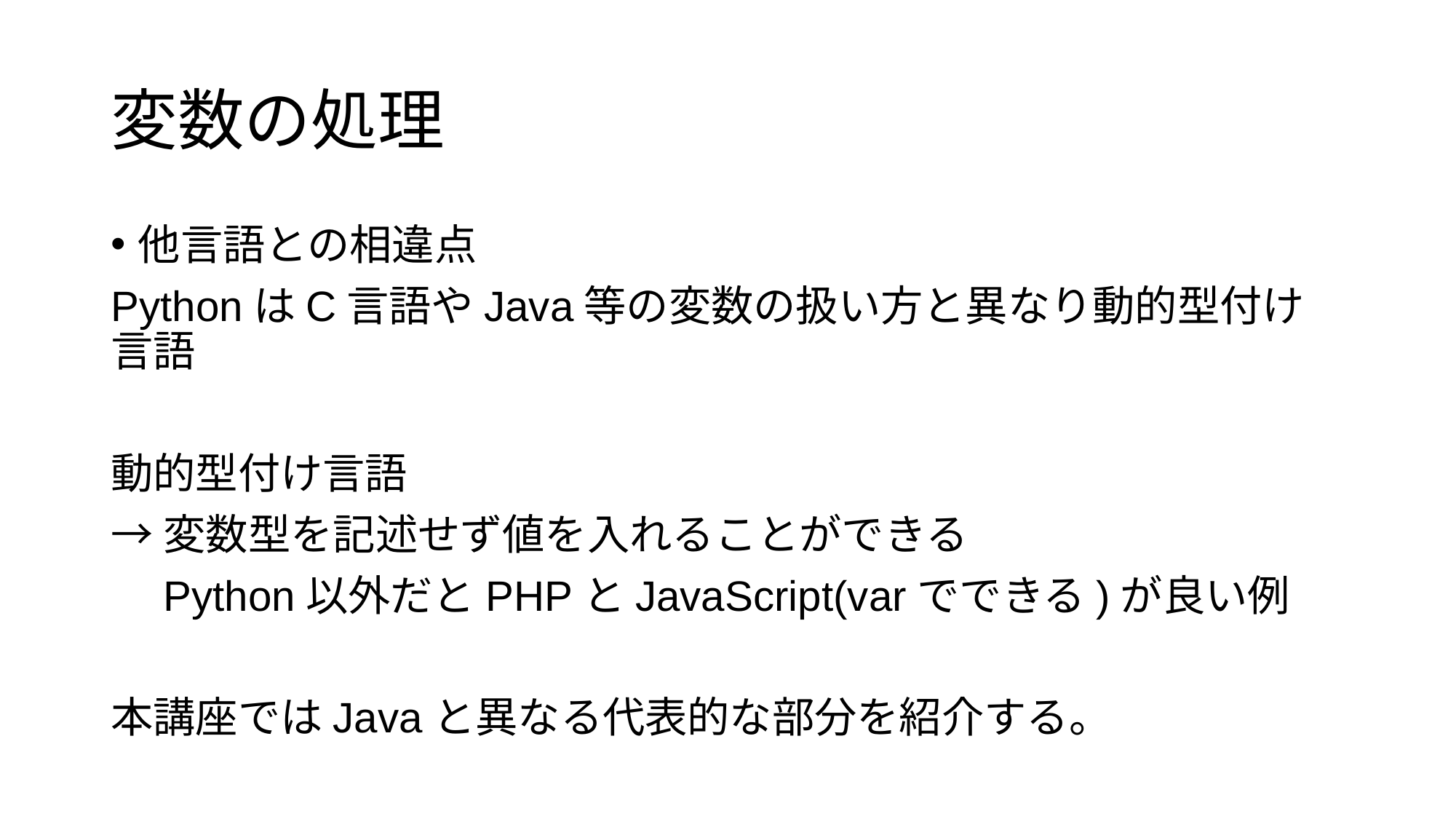

# 変数の処理
他言語との相違点
PythonはC言語やJava等の変数の扱い方と異なり動的型付け言語

動的型付け言語
→変数型を記述せず値を入れることができる
　Python以外だとPHPとJavaScript(varでできる)が良い例

本講座ではJavaと異なる代表的な部分を紹介する。